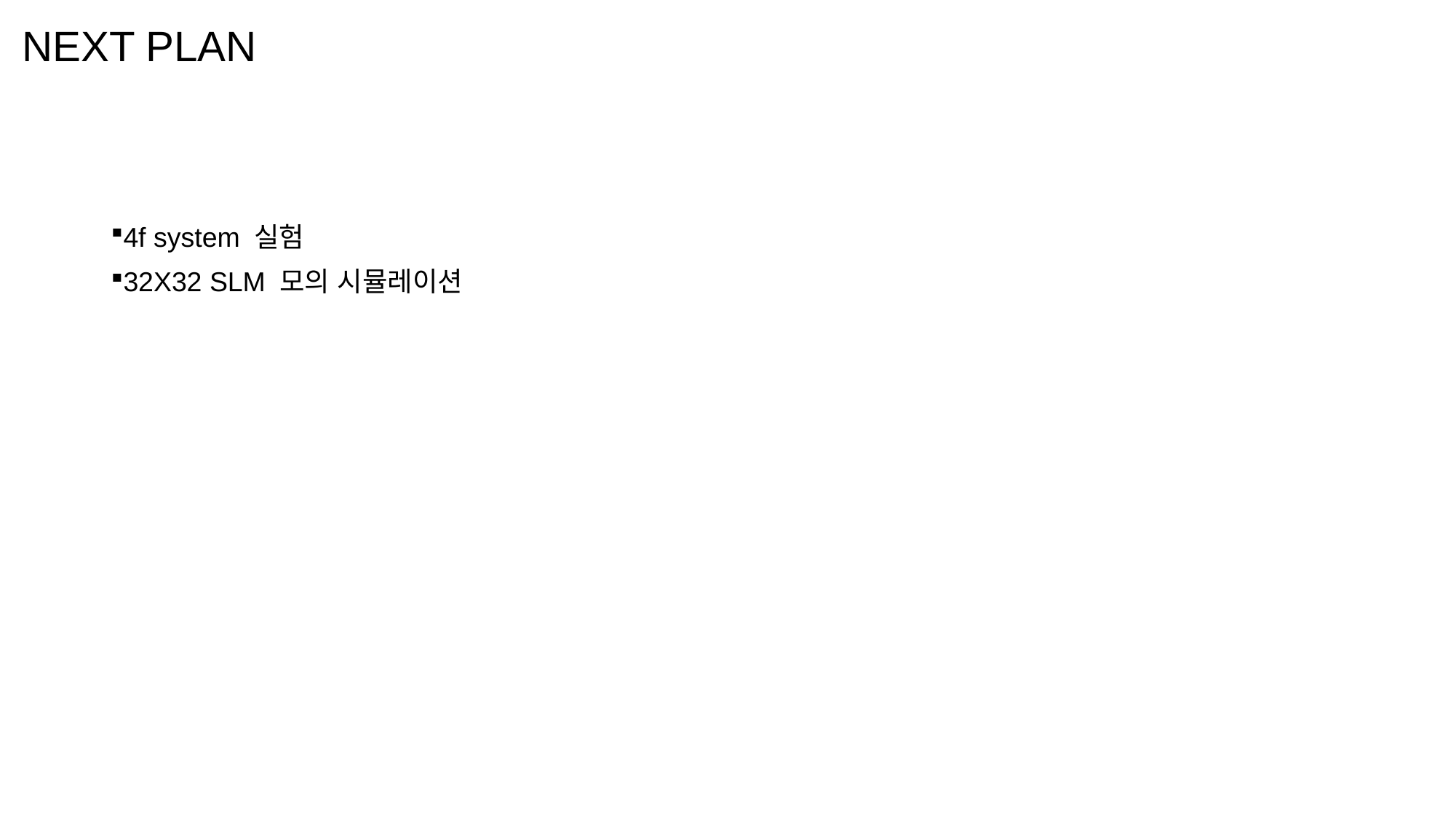

# NEXT PLAN
4f system 실험
32X32 SLM 모의 시뮬레이션